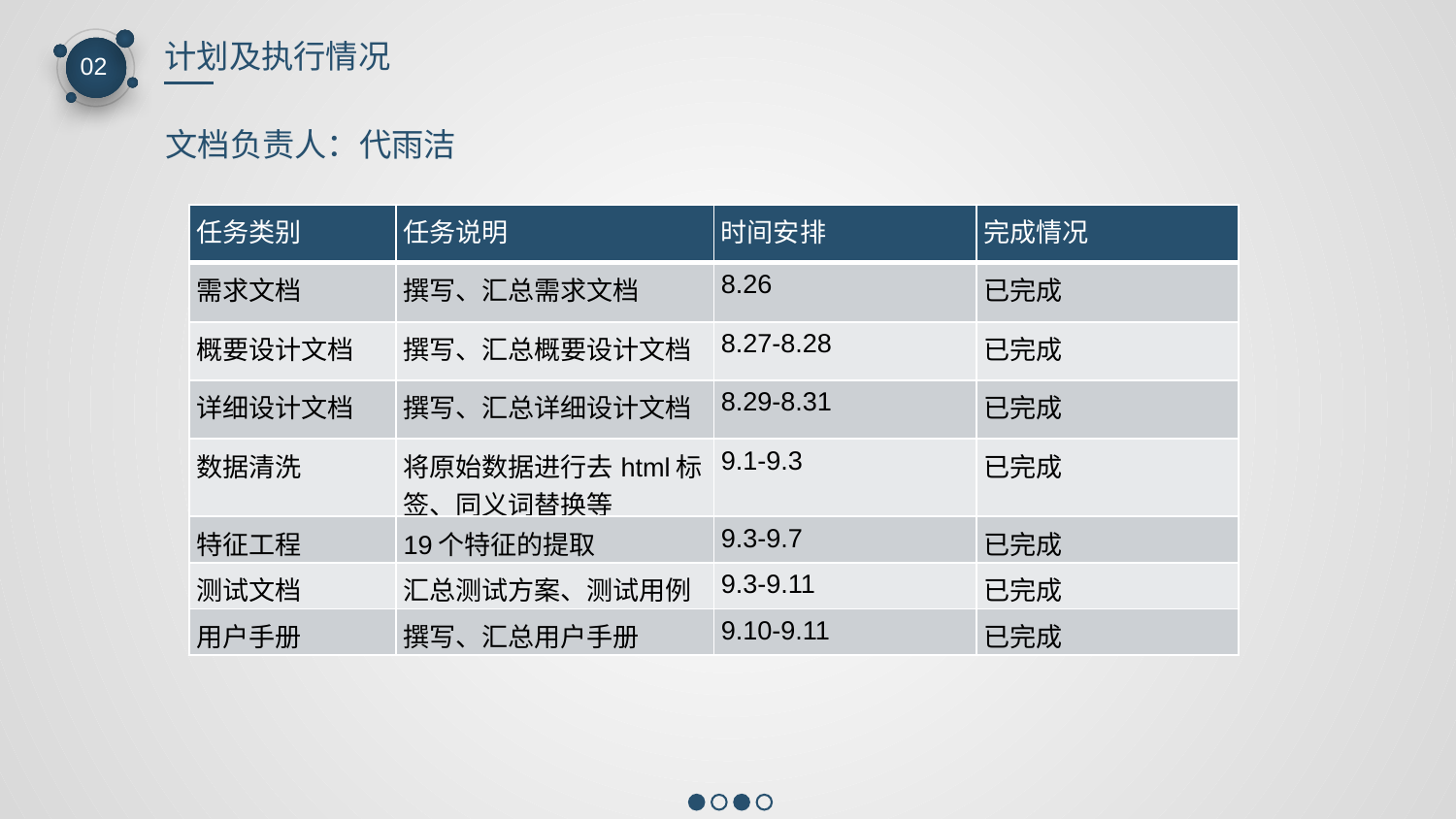

计划及执行情况
02
文档负责人：代雨洁
| 任务类别 | 任务说明 | 时间安排 | 完成情况 |
| --- | --- | --- | --- |
| 需求文档 | 撰写、汇总需求文档 | 8.26 | 已完成 |
| 概要设计文档 | 撰写、汇总概要设计文档 | 8.27-8.28 | 已完成 |
| 详细设计文档 | 撰写、汇总详细设计文档 | 8.29-8.31 | 已完成 |
| 数据清洗 | 将原始数据进行去html标签、同义词替换等 | 9.1-9.3 | 已完成 |
| 特征工程 | 19个特征的提取 | 9.3-9.7 | 已完成 |
| 测试文档 | 汇总测试方案、测试用例 | 9.3-9.11 | 已完成 |
| 用户手册 | 撰写、汇总用户手册 | 9.10-9.11 | 已完成 |